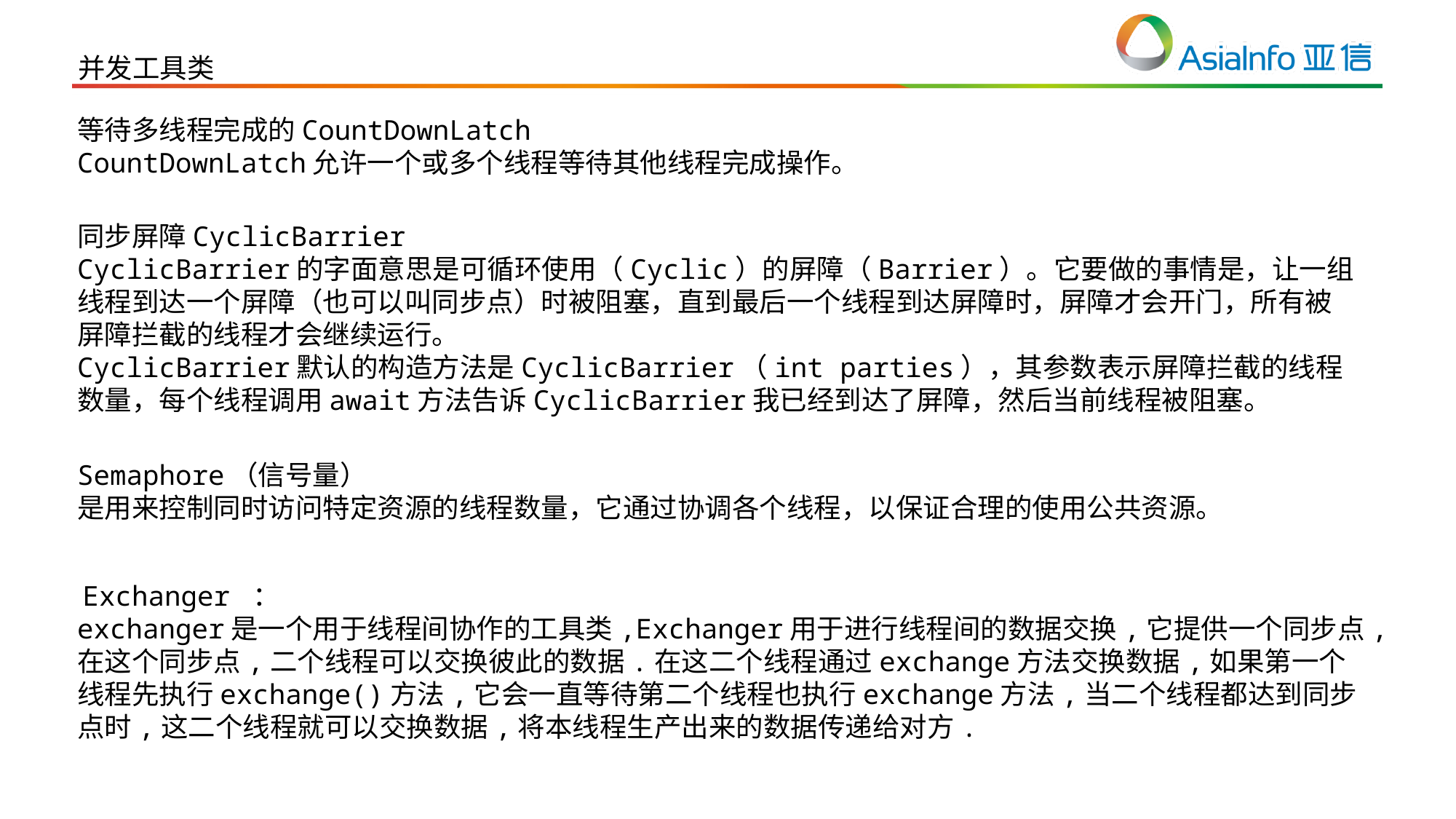

并发工具类
等待多线程完成的CountDownLatch
CountDownLatch允许一个或多个线程等待其他线程完成操作。
同步屏障CyclicBarrier
CyclicBarrier的字面意思是可循环使用（Cyclic）的屏障（Barrier）。它要做的事情是，让一组线程到达一个屏障（也可以叫同步点）时被阻塞，直到最后一个线程到达屏障时，屏障才会开门，所有被屏障拦截的线程才会继续运行。
CyclicBarrier默认的构造方法是CyclicBarrier（int parties），其参数表示屏障拦截的线程数量，每个线程调用await方法告诉CyclicBarrier我已经到达了屏障，然后当前线程被阻塞。
Semaphore（信号量）
是用来控制同时访问特定资源的线程数量，它通过协调各个线程，以保证合理的使用公共资源。
 Exchanger ：
exchanger是一个用于线程间协作的工具类,Exchanger用于进行线程间的数据交换,它提供一个同步点,在这个同步点,二个线程可以交换彼此的数据.在这二个线程通过exchange方法交换数据,如果第一个线程先执行exchange()方法,它会一直等待第二个线程也执行exchange方法,当二个线程都达到同步点时,这二个线程就可以交换数据,将本线程生产出来的数据传递给对方.